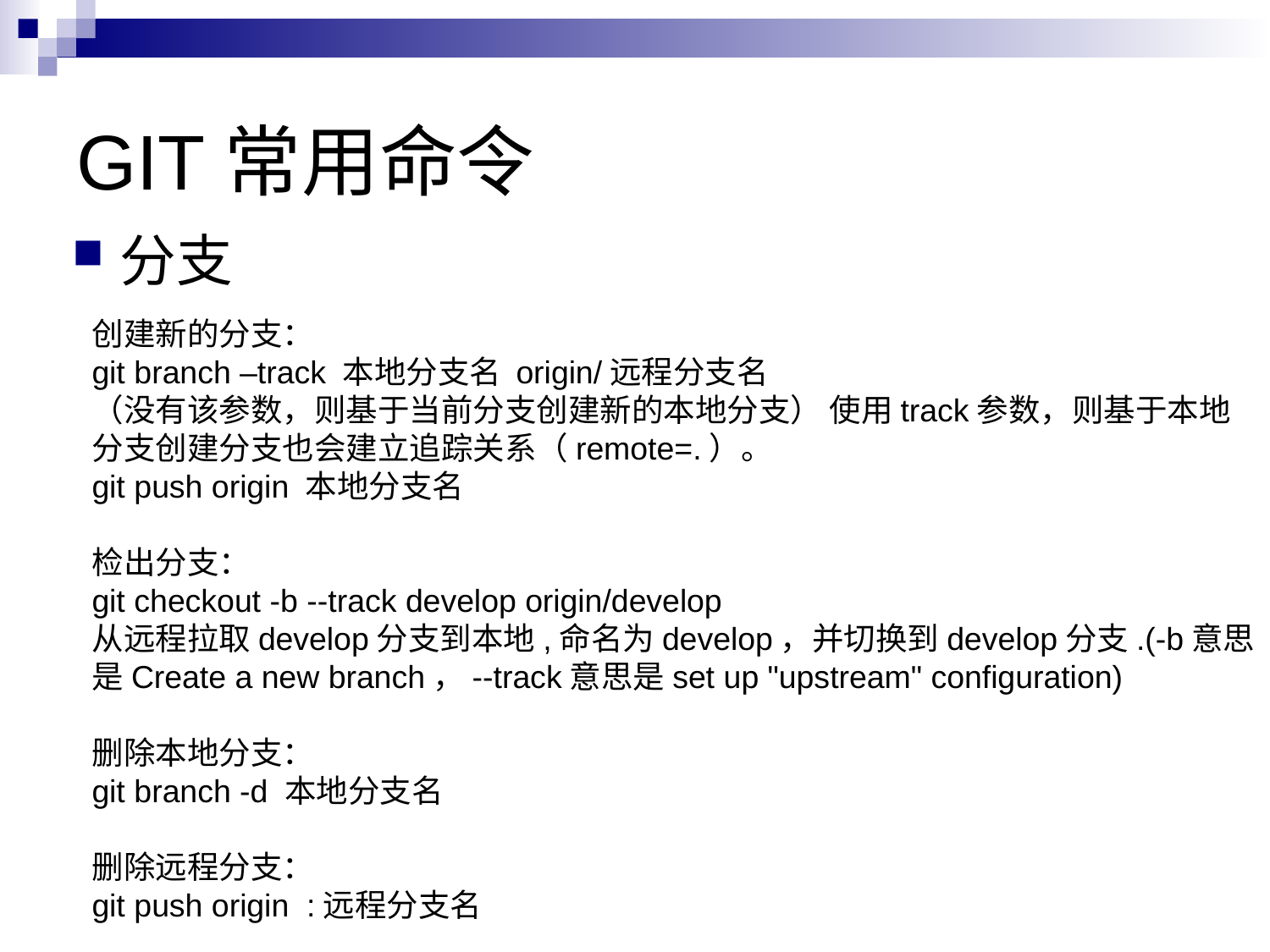

# GIT常用命令
分支

创建新的分支：
git branch –track 本地分支名 origin/远程分支名
（没有该参数，则基于当前分支创建新的本地分支） 使用track参数，则基于本地分支创建分支也会建立追踪关系（remote=.）。
git push origin 本地分支名

检出分支：
git checkout -b --track develop origin/develop
从远程拉取develop分支到本地,命名为develop，并切换到develop分支.(-b意思是Create a new branch，--track意思是set up "upstream" configuration)

删除本地分支：
git branch -d 本地分支名

删除远程分支：
git push origin  :远程分支名